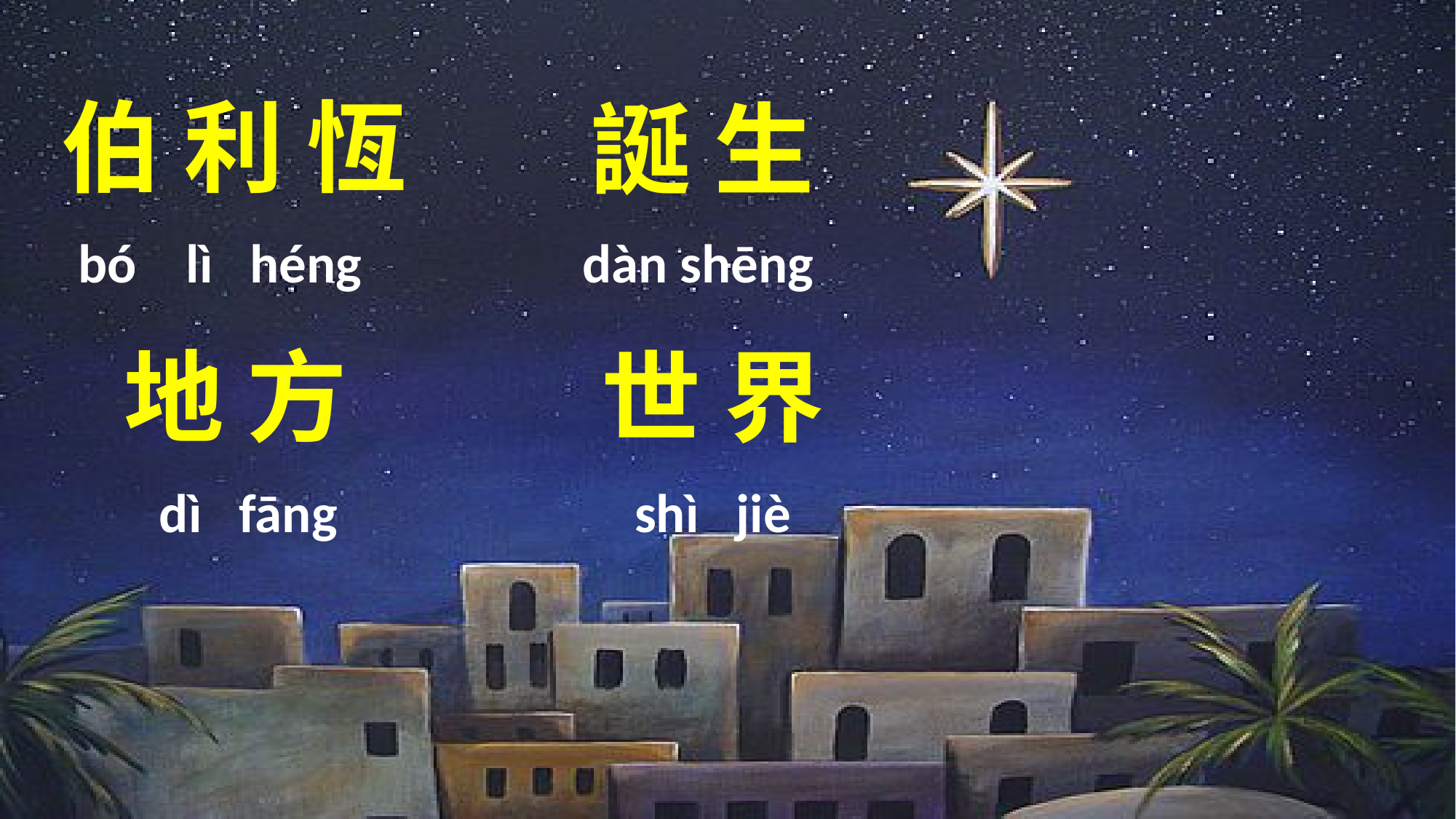

# 伯 利 恆
誕 生
bó    lì   héng
dàn shēng
地 方
世 界
dì   fāng
shì   jiè